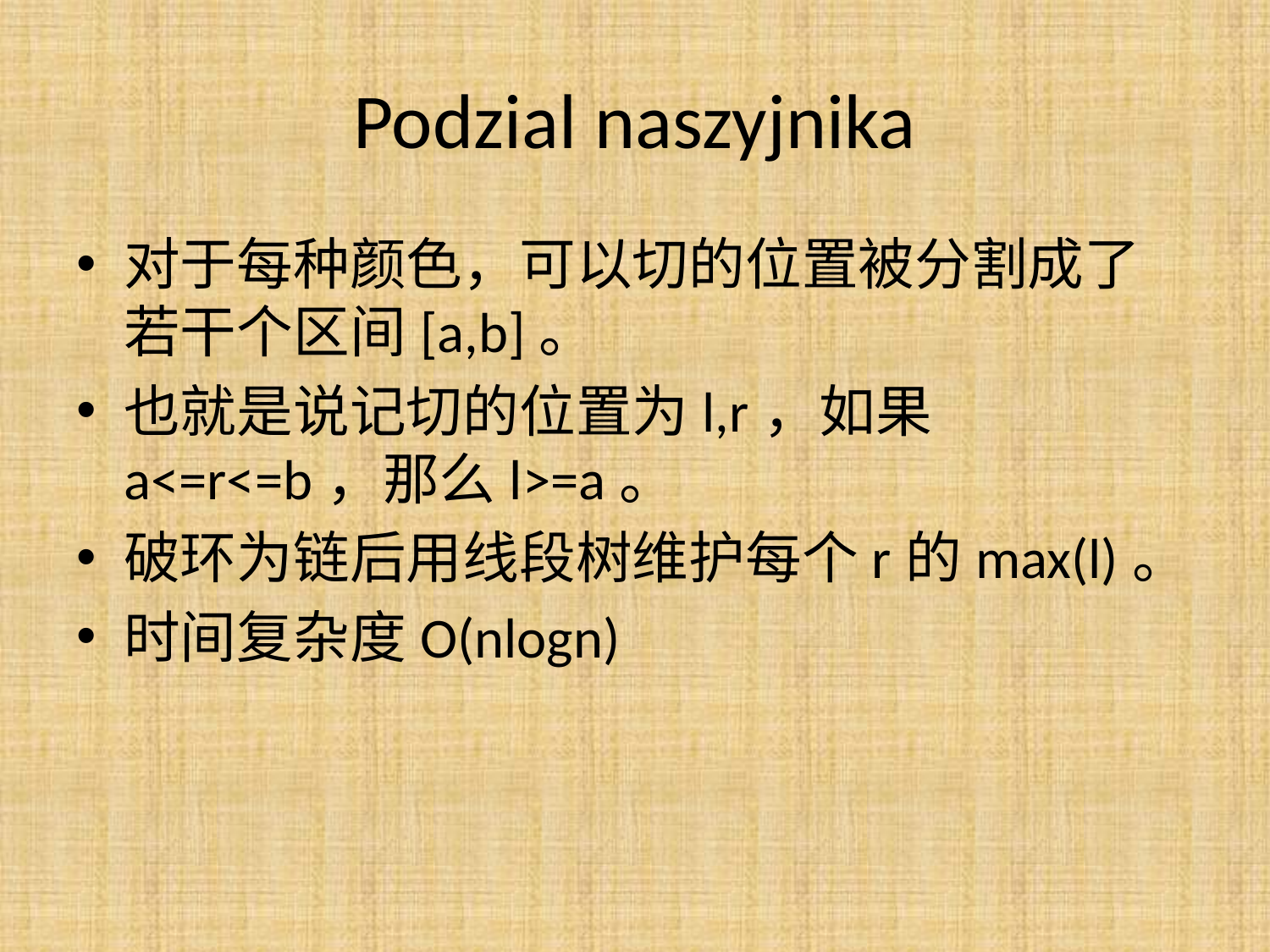

# Podzial naszyjnika
对于每种颜色，可以切的位置被分割成了若干个区间[a,b]。
也就是说记切的位置为l,r，如果a<=r<=b，那么l>=a。
破环为链后用线段树维护每个r的max(l)。
时间复杂度O(nlogn)